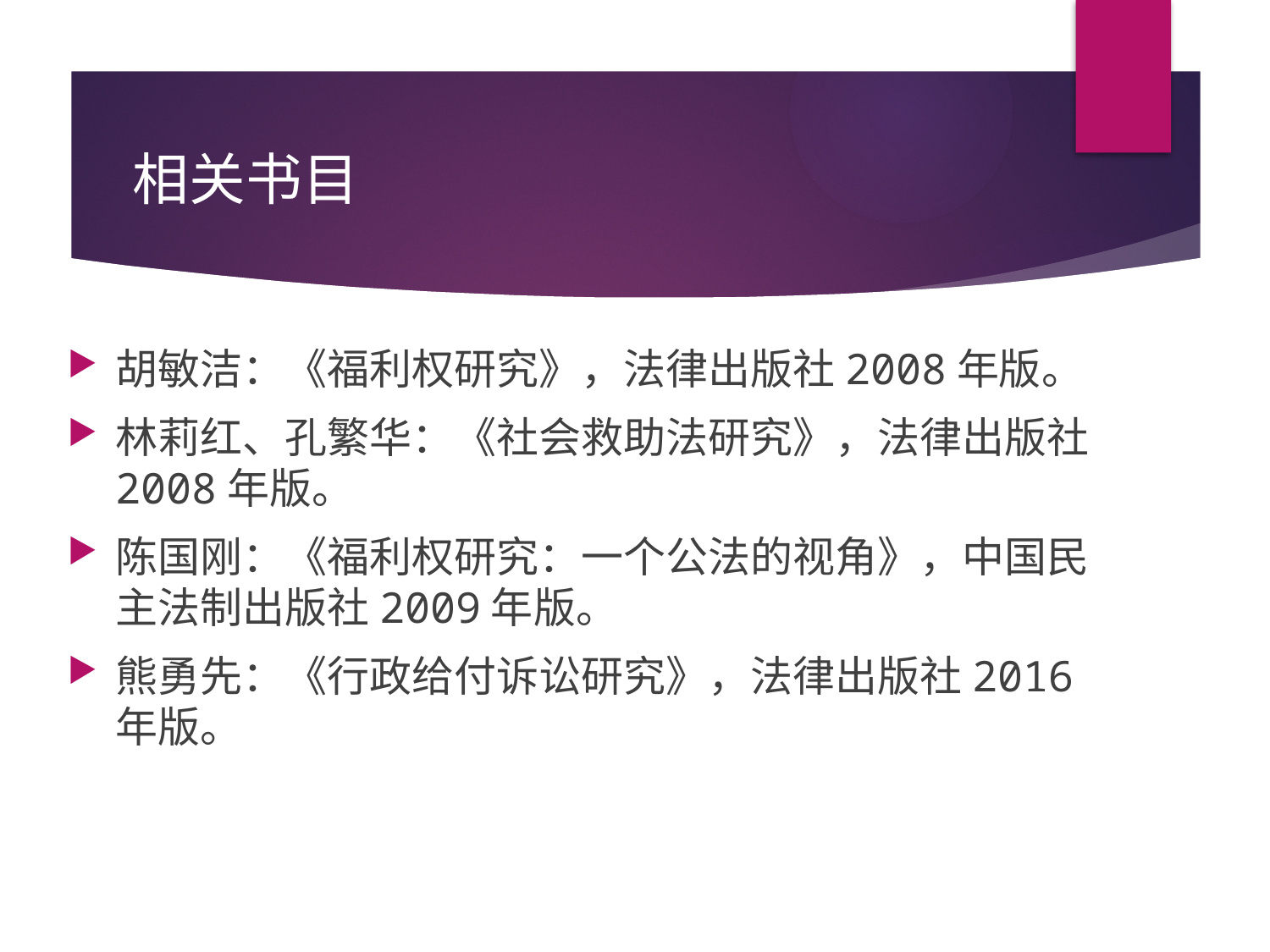

# 相关书目
胡敏洁：《福利权研究》，法律出版社2008年版。
林莉红、孔繁华：《社会救助法研究》，法律出版社2008年版。
陈国刚：《福利权研究：一个公法的视角》，中国民主法制出版社2009年版。
熊勇先：《行政给付诉讼研究》，法律出版社2016年版。